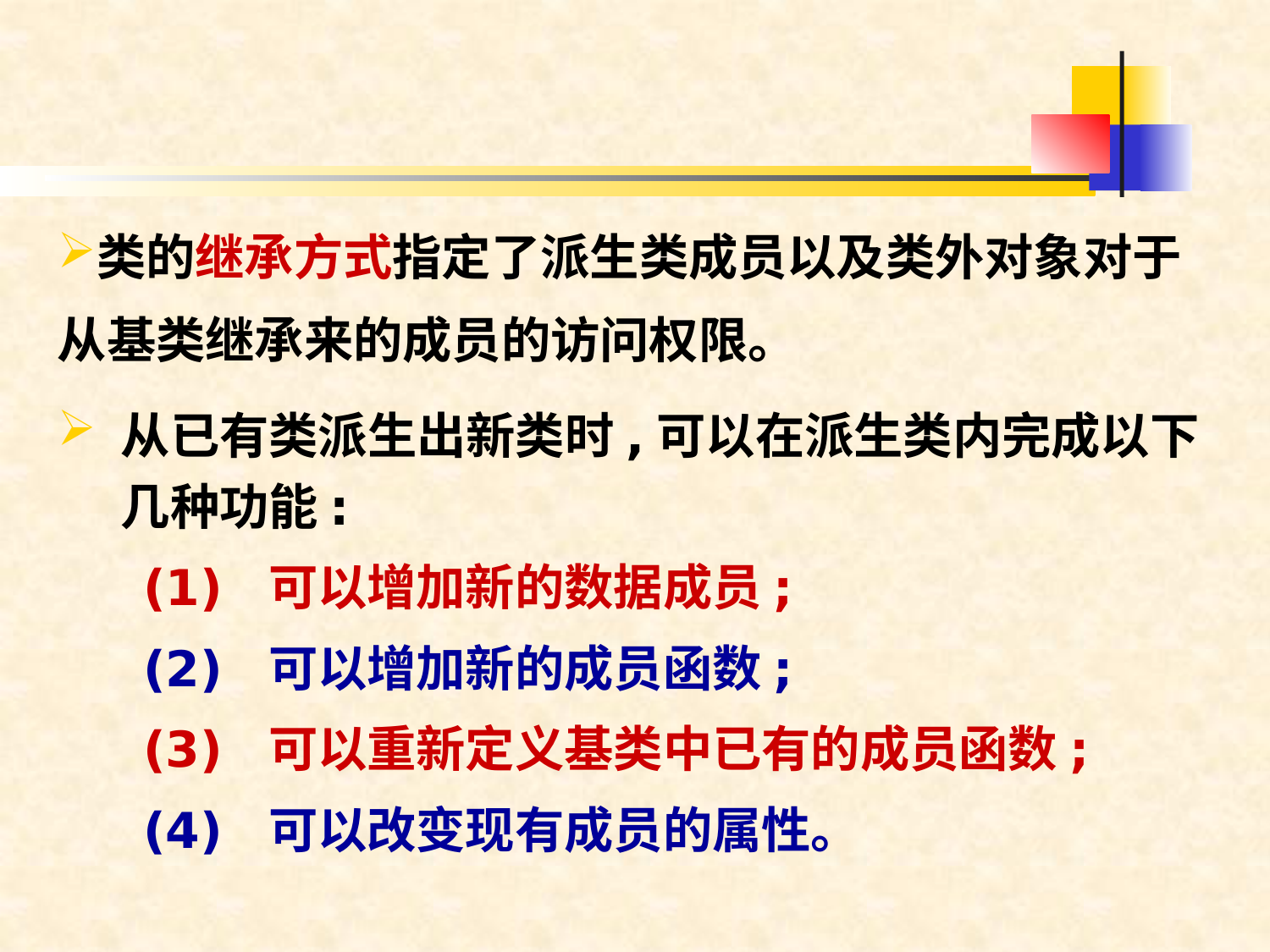

类的继承方式指定了派生类成员以及类外对象对于从基类继承来的成员的访问权限。
从已有类派生出新类时,可以在派生类内完成以下几种功能:
     (1)  可以增加新的数据成员;
     (2)  可以增加新的成员函数;
     (3)  可以重新定义基类中已有的成员函数;
     (4)  可以改变现有成员的属性。